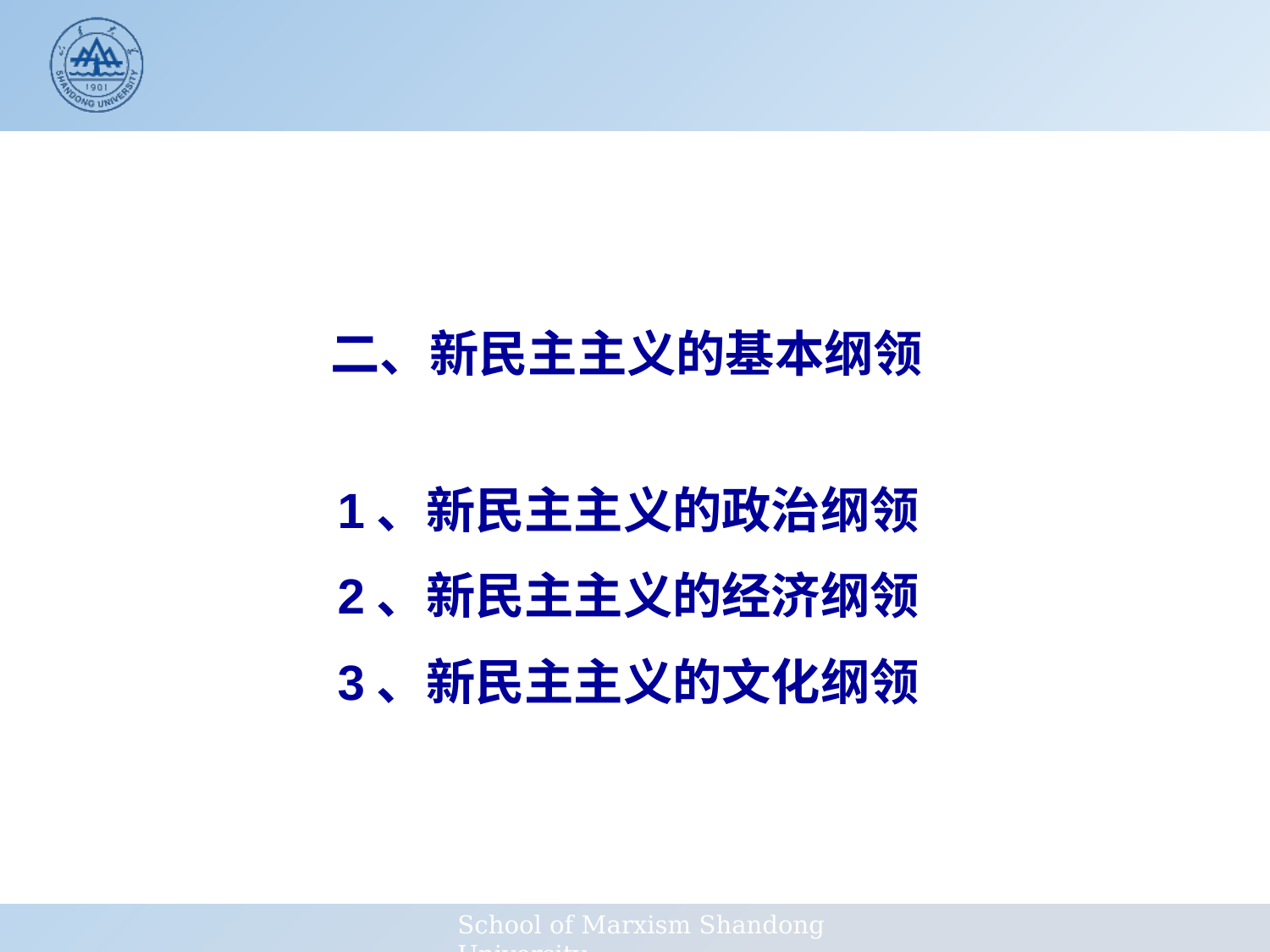

二、新民主主义的基本纲领
1、新民主主义的政治纲领
2、新民主主义的经济纲领
3、新民主主义的文化纲领